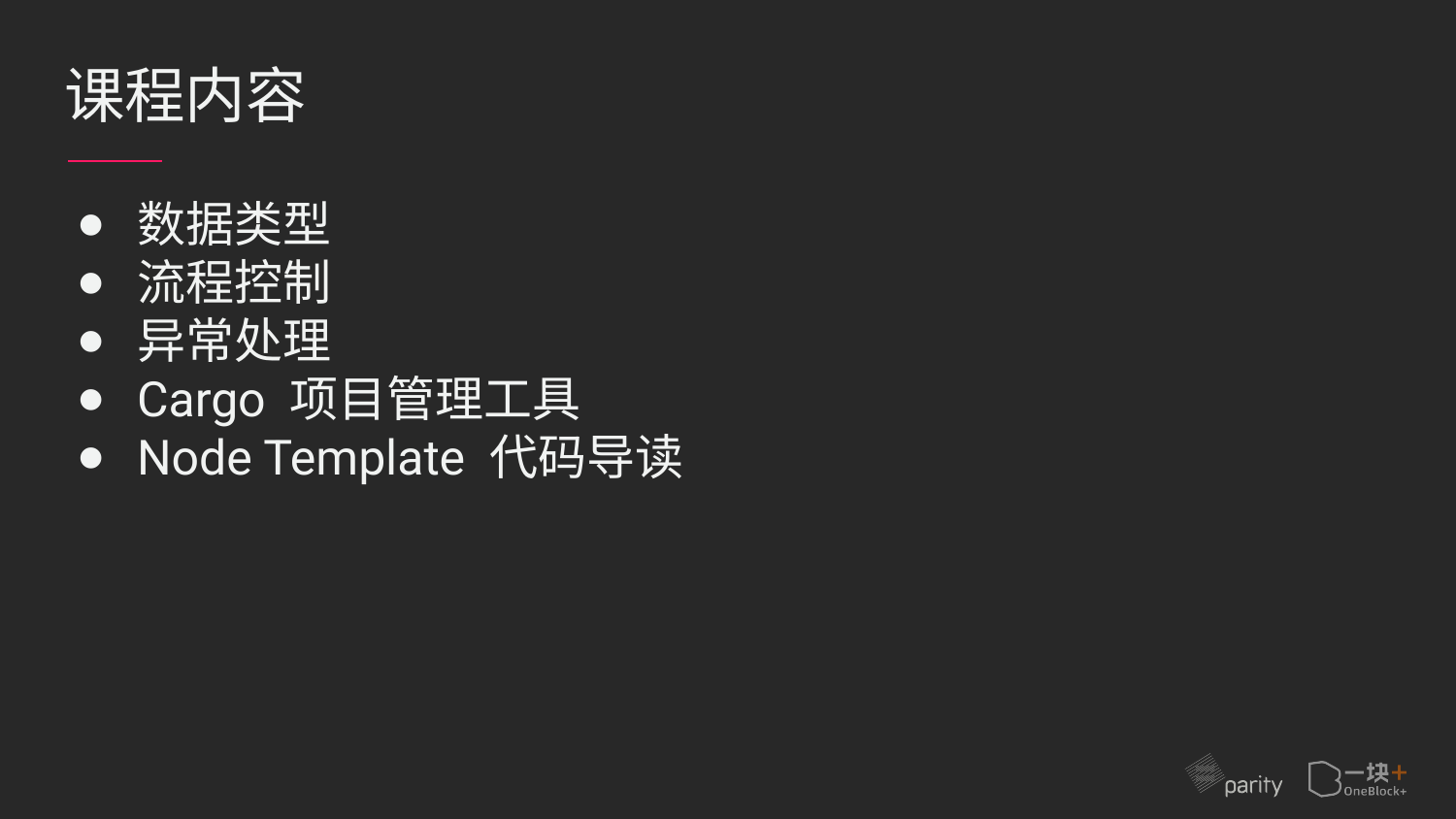

课程内容
数据类型
流程控制
异常处理
Cargo 项目管理工具
Node Template 代码导读